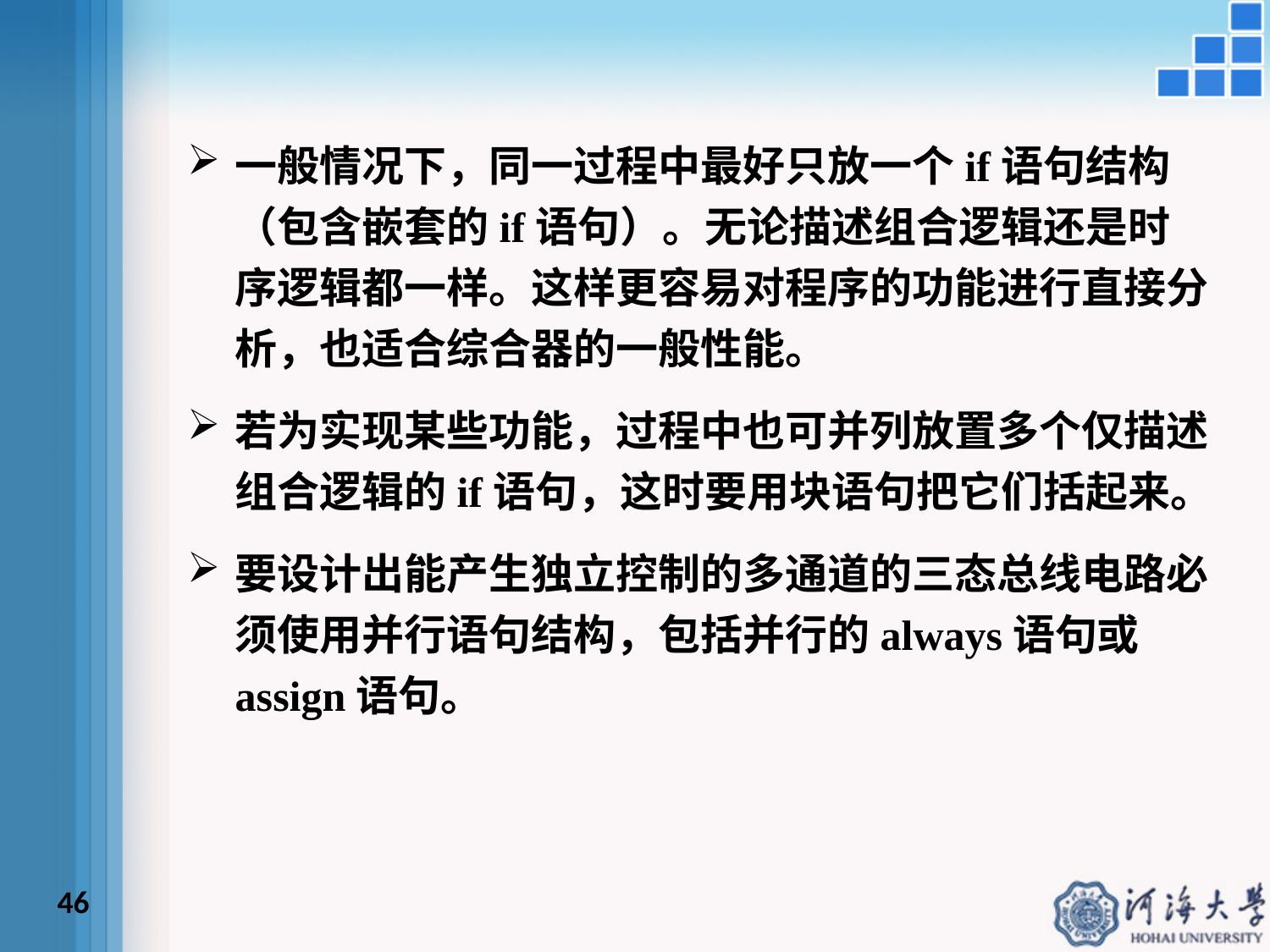

一般情况下，同一过程中最好只放一个if语句结构（包含嵌套的if语句）。无论描述组合逻辑还是时序逻辑都一样。这样更容易对程序的功能进行直接分析，也适合综合器的一般性能。
若为实现某些功能，过程中也可并列放置多个仅描述组合逻辑的if语句，这时要用块语句把它们括起来。
要设计出能产生独立控制的多通道的三态总线电路必须使用并行语句结构，包括并行的always语句或assign语句。
46